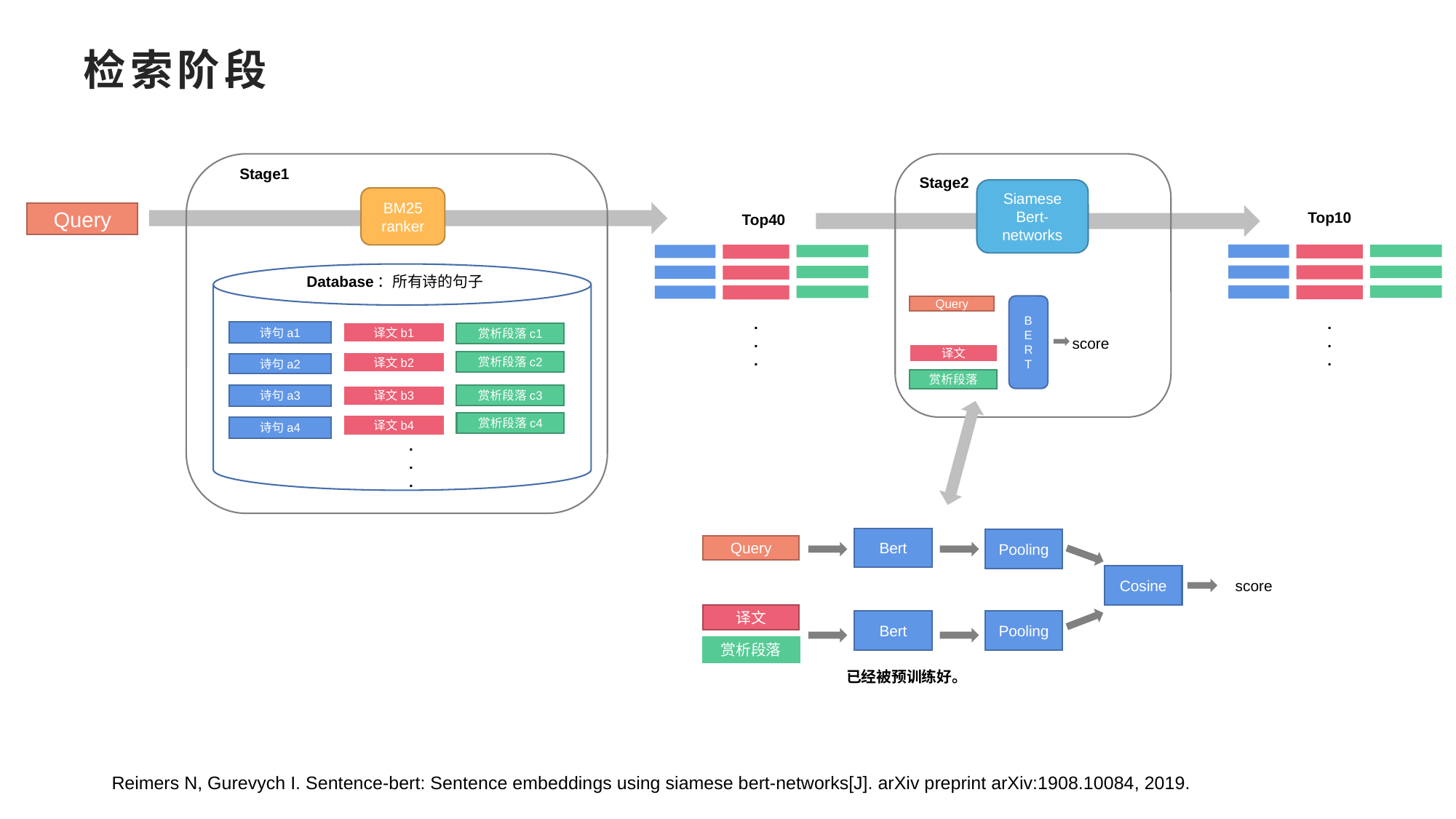

检索阶段

Stage1
Stage2
Siamese Bert-networks
BM25
ranker

Query
Top10
Top40

Database：所有诗的句子

BERT
Query
.
.
.
.
.
.
诗句a1
译文b1
赏析段落c1
score

译文
译文b2
赏析段落c2
诗句a2
赏析段落
诗句a3
译文b3
赏析段落c3

赏析段落c4
译文b4
诗句a4
.
.
.
Bert
Pooling
Query

Cosine
score

译文
Bert
Pooling

赏析段落
已经被预训练好。
Reimers N, Gurevych I. Sentence-bert: Sentence embeddings using siamese bert-networks[J]. arXiv preprint arXiv:1908.10084, 2019.